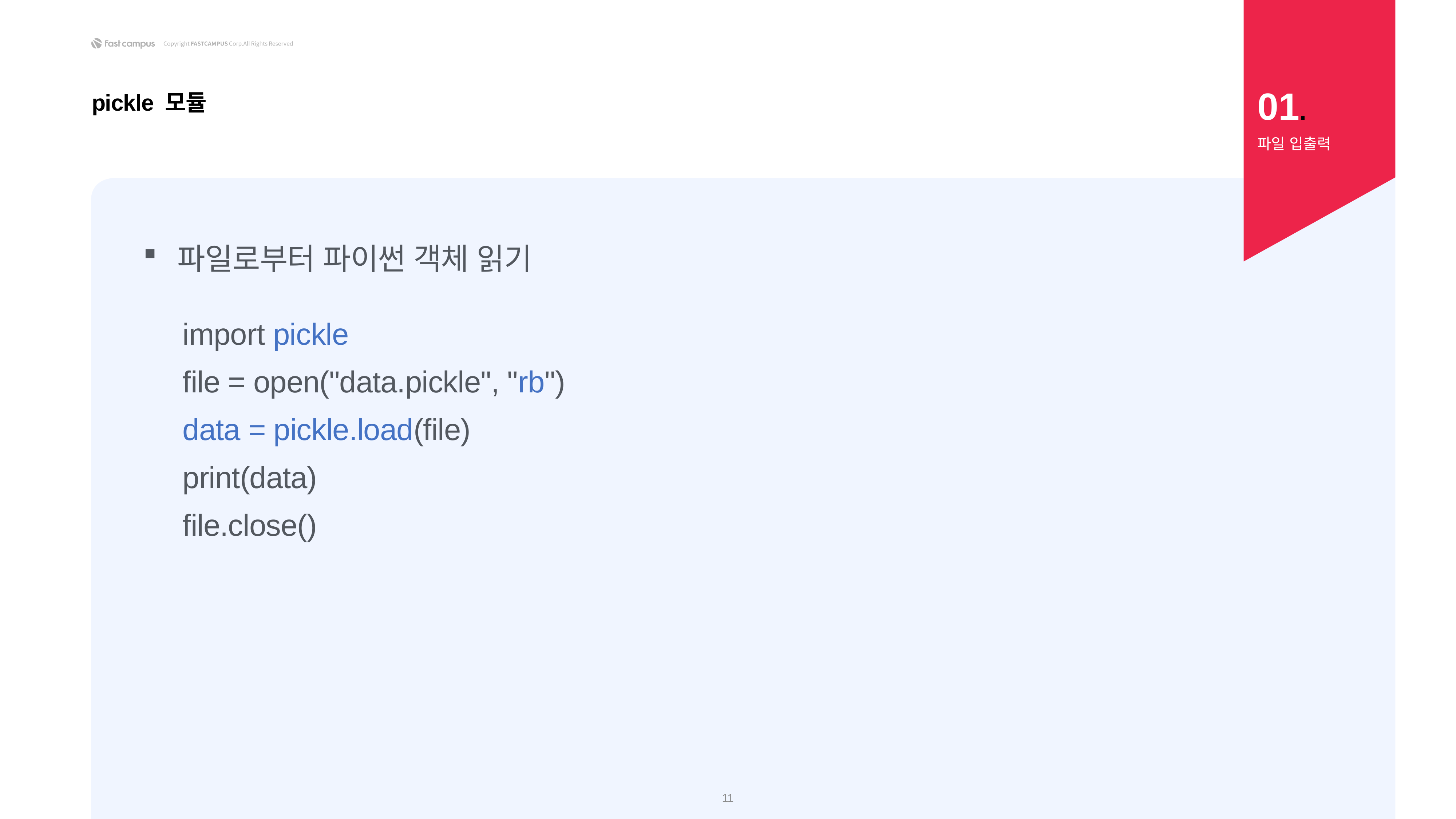

01.
pickle 모듈
파일 입출력
파일로부터 파이썬 객체 읽기
import pickle
file = open("data.pickle", "rb")
data = pickle.load(file)
print(data)
file.close()
11